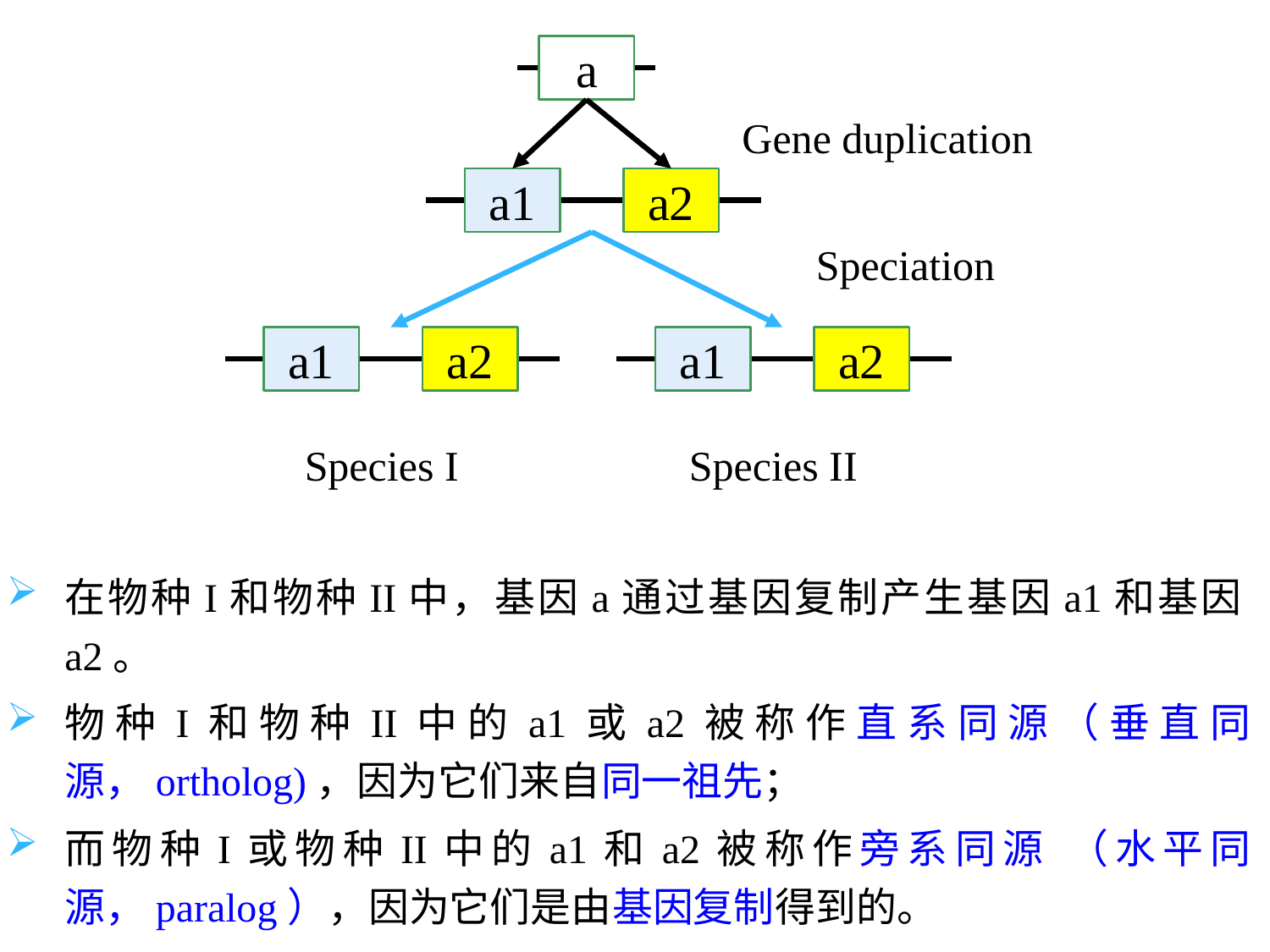

a

Gene duplication
a1

a2

Speciation
a1

a2

a1

a2

Species I
Species II
在物种I和物种II中，基因a通过基因复制产生基因a1和基因a2。
物种I和物种II中的a1或a2被称作直系同源（垂直同源，ortholog)，因为它们来自同一祖先；
而物种I或物种II中的a1和a2被称作旁系同源 （水平同源，paralog），因为它们是由基因复制得到的。
20